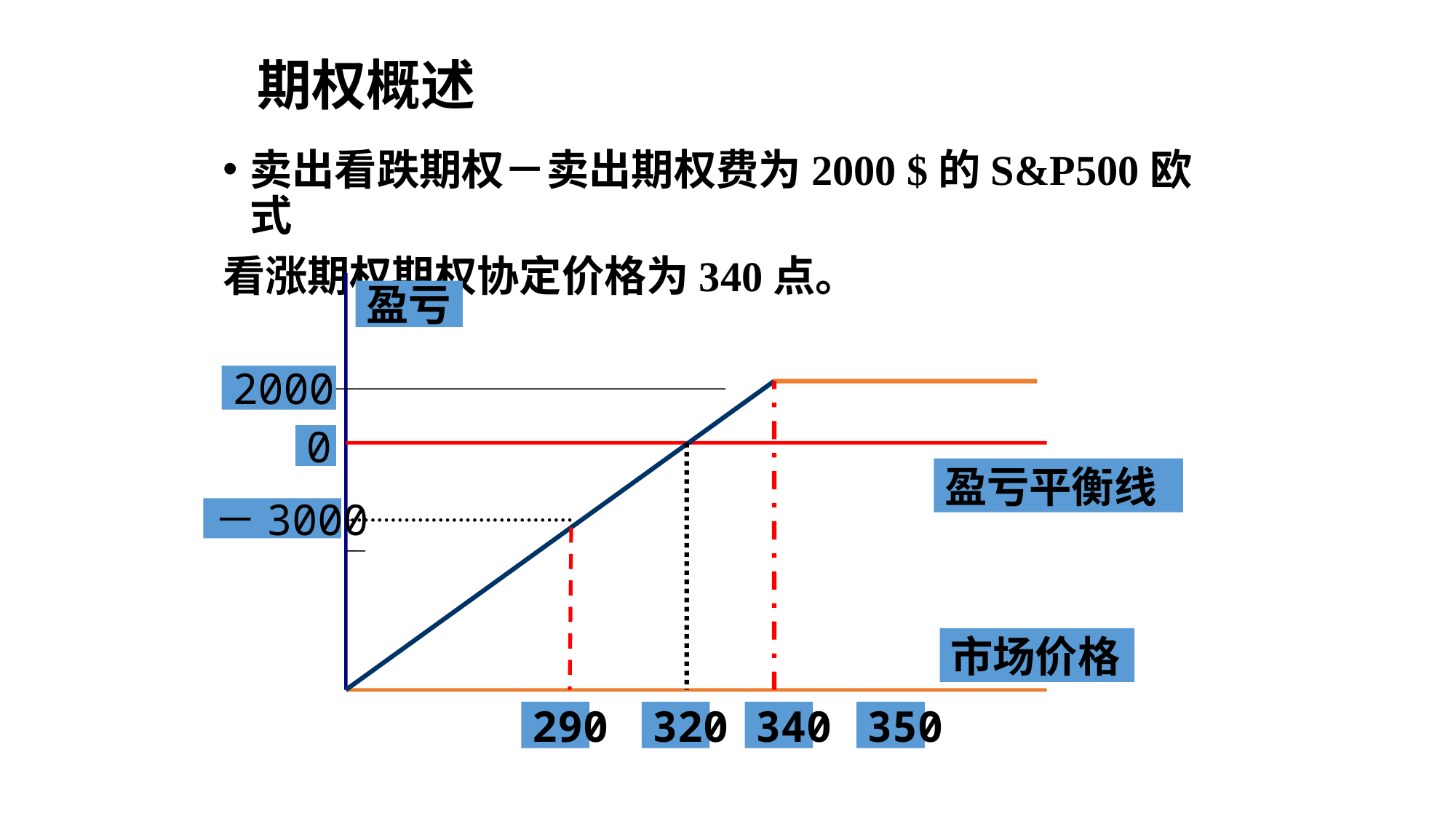

# 期权概述
卖出看跌期权－卖出期权费为2000 $的S&P500欧式
看涨期权期权协定价格为340点。

盈亏
2000

0

盈亏平衡线
－3000

市场价格

290
320
340
350